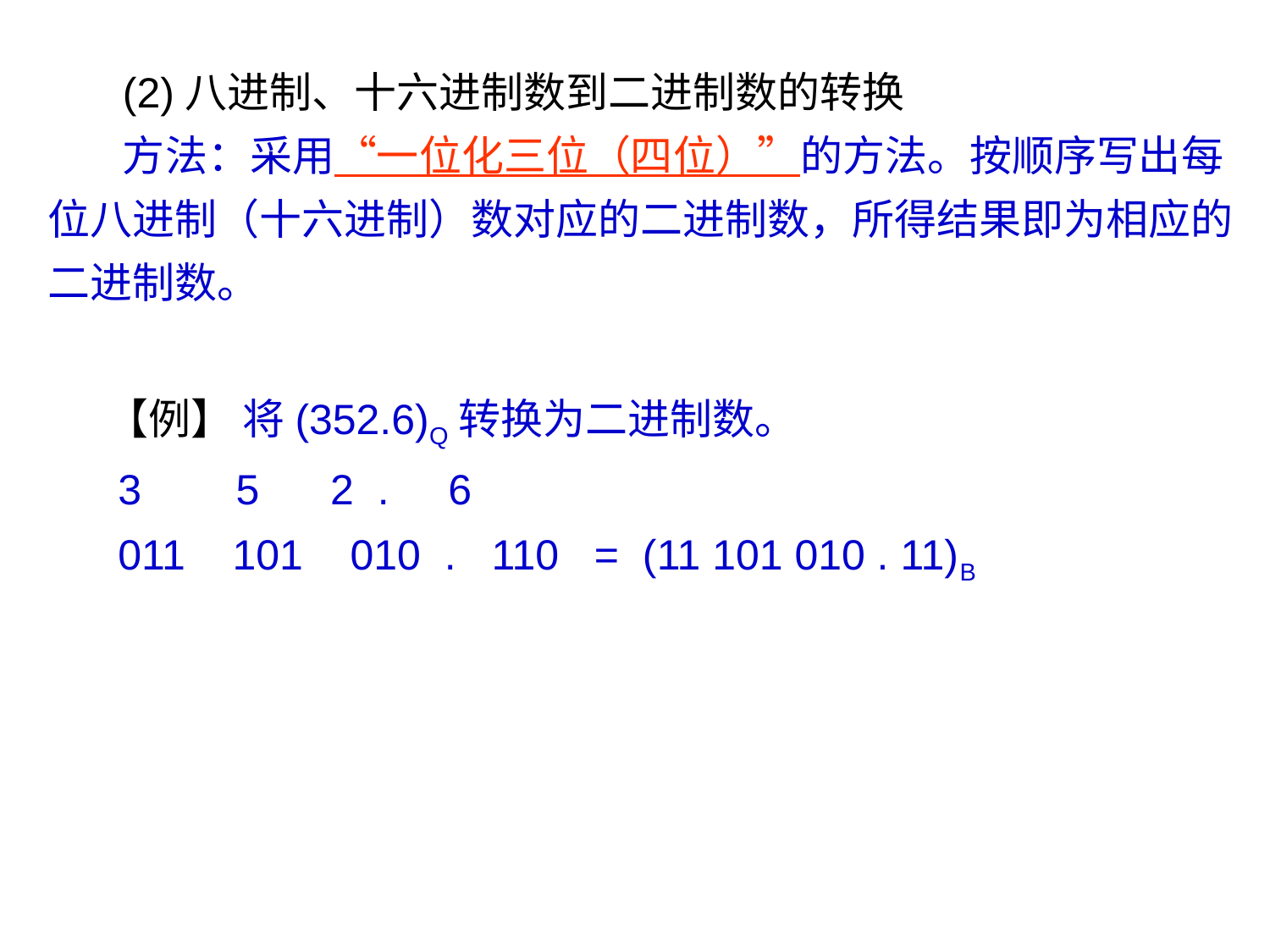

(2)八进制、十六进制数到二进制数的转换
方法：采用“一位化三位（四位）”的方法。按顺序写出每位八进制（十六进制）数对应的二进制数，所得结果即为相应的二进制数。
【例】 将(352.6)Q转换为二进制数。
 3        5      2  .     6
 011    101    010  .   110   =  (11 101 010 . 11)B